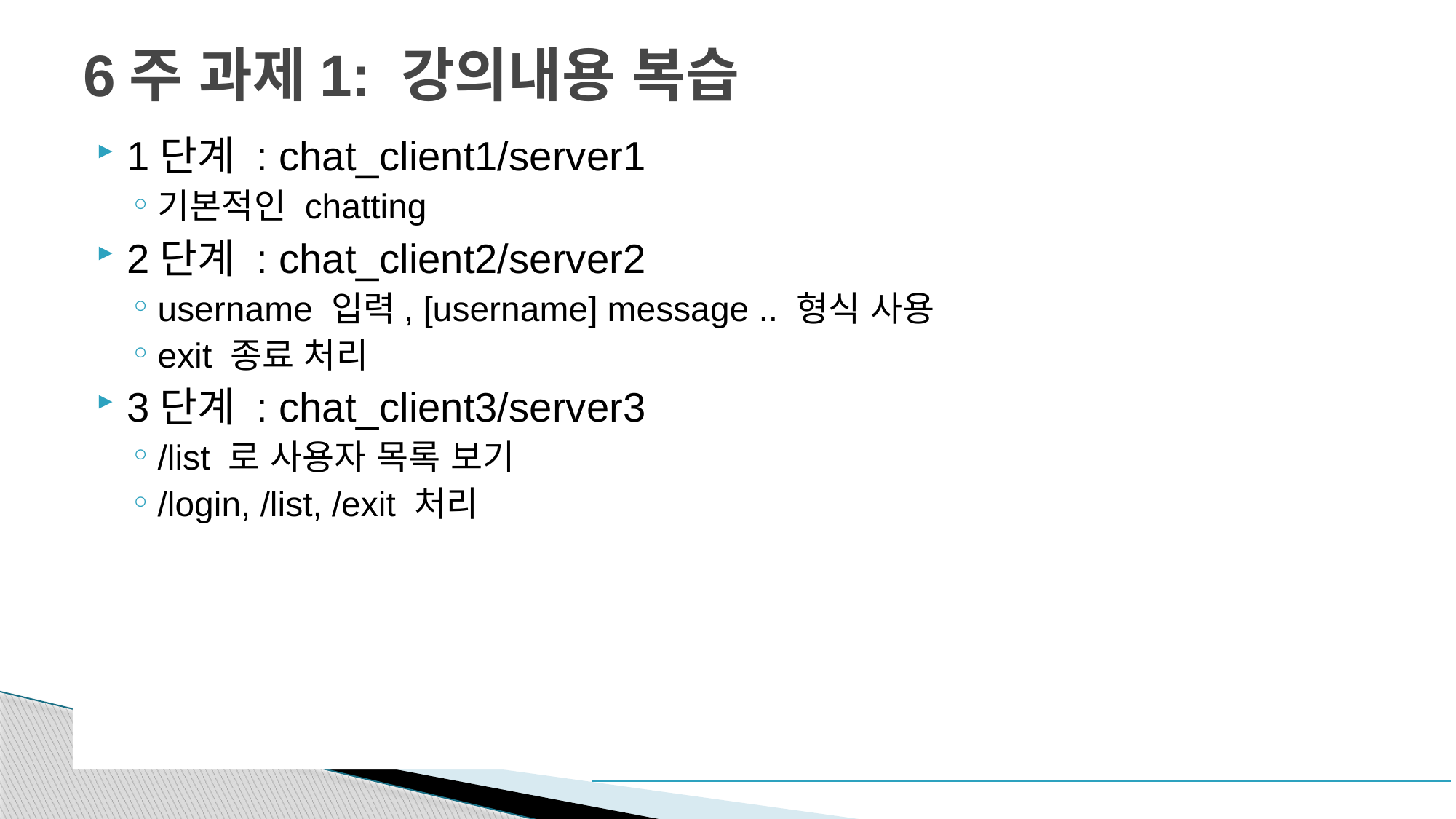

# 6주 과제1: 강의내용 복습
1단계 : chat_client1/server1
기본적인 chatting
2단계 : chat_client2/server2
username 입력, [username] message .. 형식 사용
exit 종료 처리
3단계 : chat_client3/server3
/list 로 사용자 목록 보기
/login, /list, /exit 처리